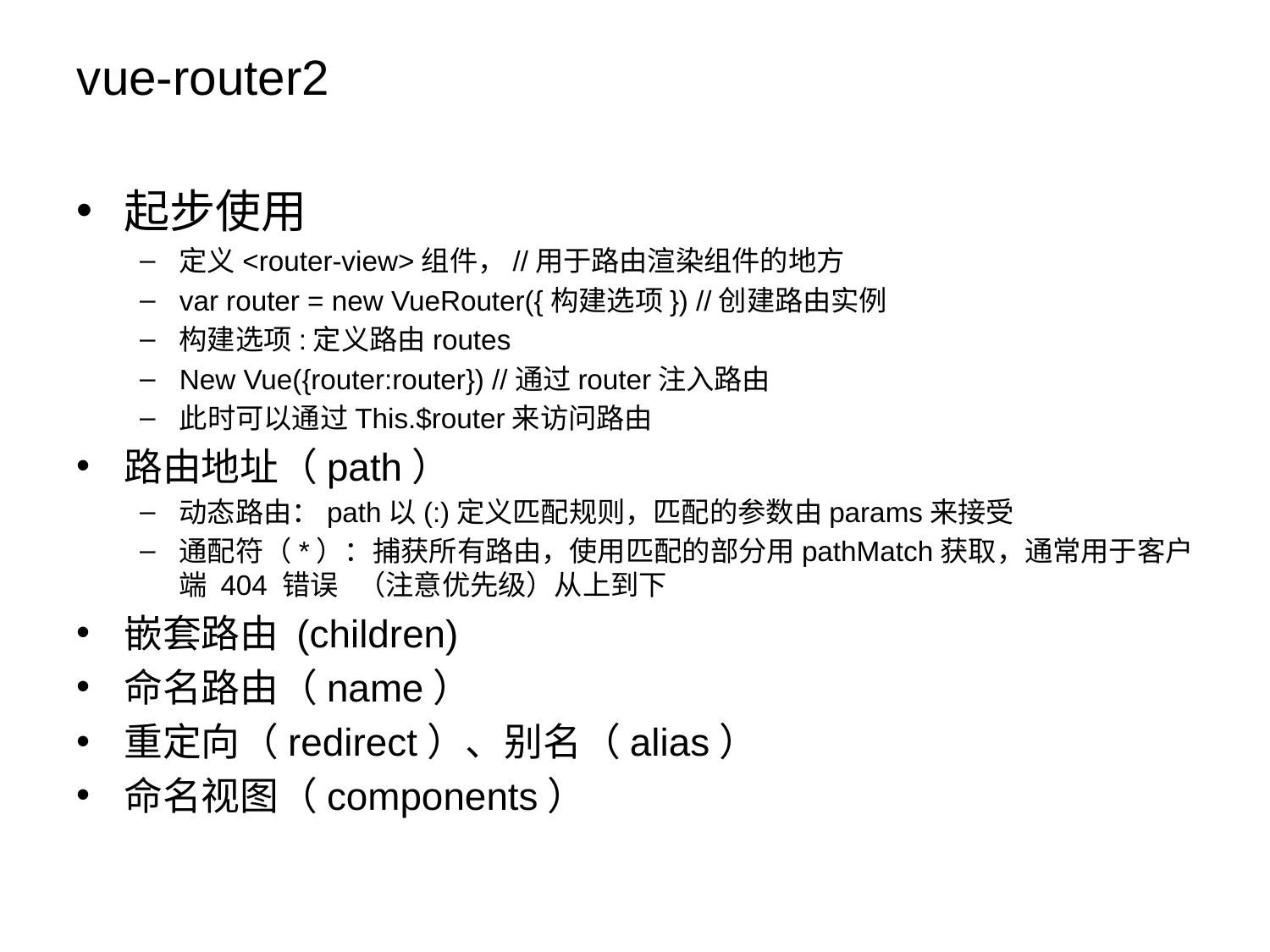

vue-router2
起步使用
定义<router-view>组件，//用于路由渲染组件的地方
var router = new VueRouter({构建选项}) //创建路由实例
构建选项:定义路由routes
New Vue({router:router}) //通过router注入路由
此时可以通过This.$router来访问路由
路由地址（path）
动态路由：path以(:)定义匹配规则，匹配的参数由params来接受
通配符（*）：捕获所有路由，使用匹配的部分用pathMatch获取，通常用于客户端 404 错误   （注意优先级）从上到下
嵌套路由 (children)
命名路由（name）
重定向（redirect）、别名（alias）
命名视图（components）